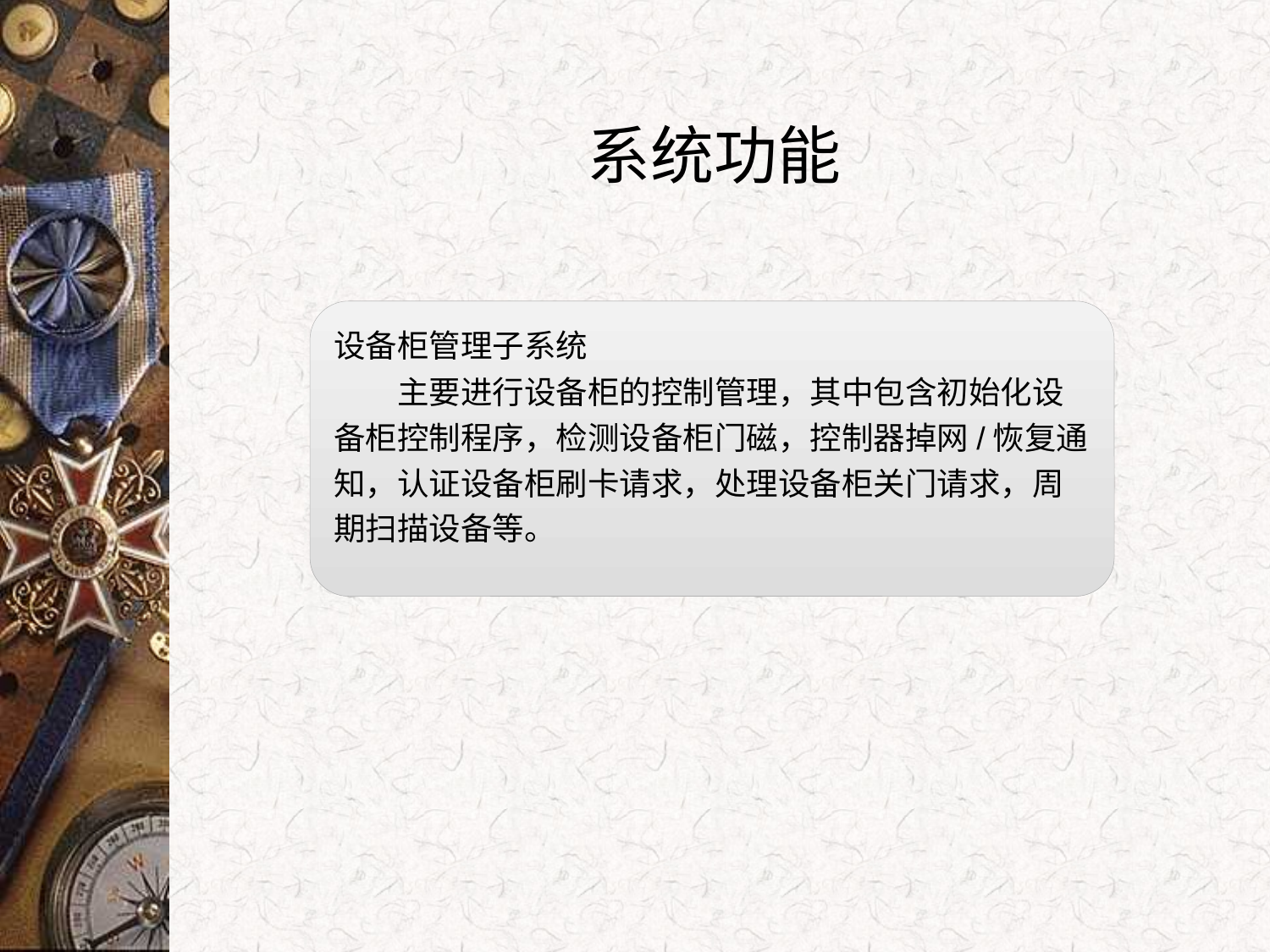

# 系统功能
设备柜管理子系统
主要进行设备柜的控制管理，其中包含初始化设备柜控制程序，检测设备柜门磁，控制器掉网/恢复通知，认证设备柜刷卡请求，处理设备柜关门请求，周期扫描设备等。